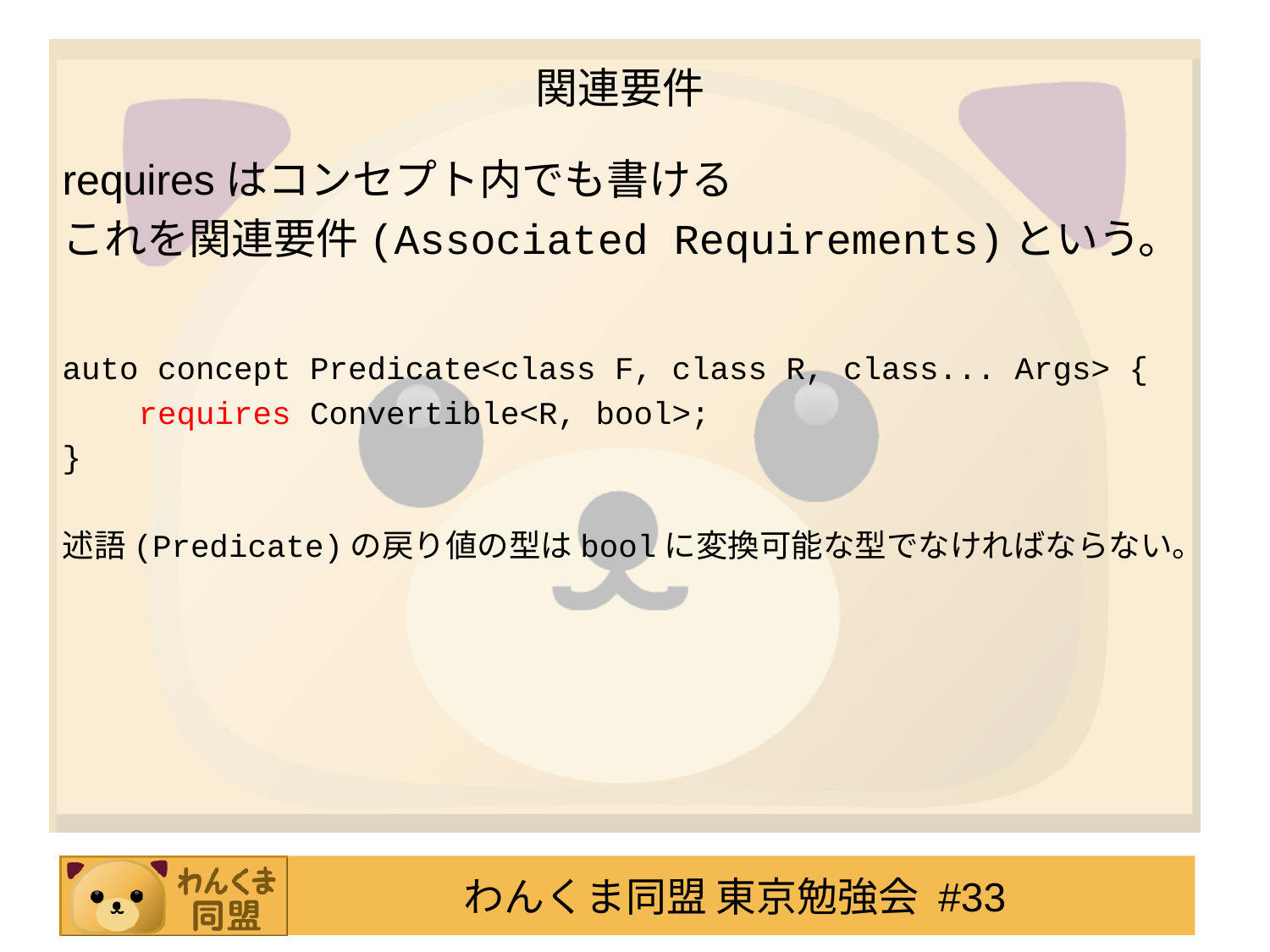

# 関連要件
requiresはコンセプト内でも書ける
これを関連要件(Associated Requirements)という。

auto concept Predicate<class F, class R, class... Args> {
    requires Convertible<R, bool>;
}

述語(Predicate)の戻り値の型はboolに変換可能な型でなければならない。